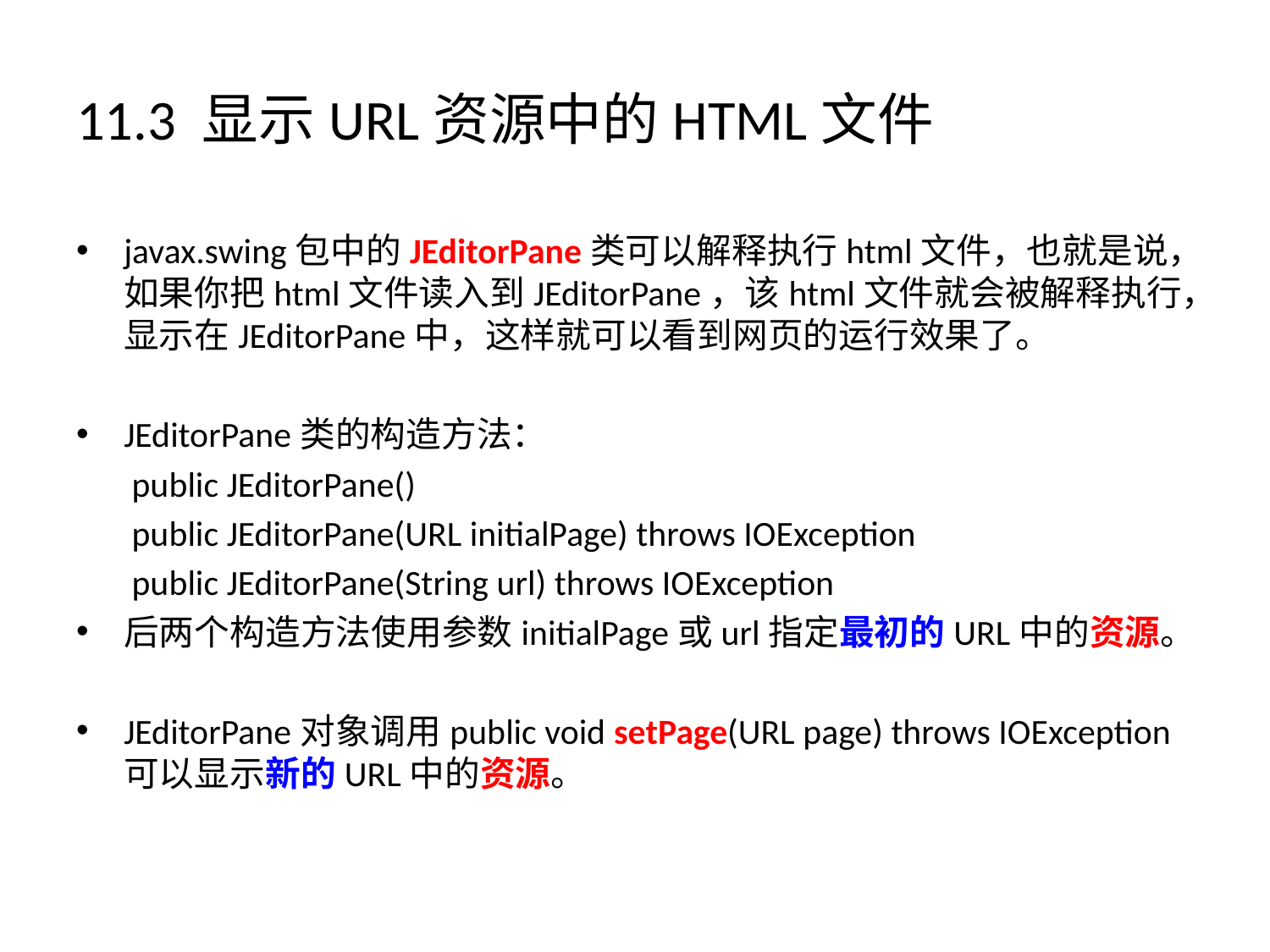

# 11.3 显示URL资源中的HTML文件
javax.swing包中的JEditorPane类可以解释执行html文件，也就是说，如果你把html文件读入到JEditorPane，该html文件就会被解释执行，显示在JEditorPane中，这样就可以看到网页的运行效果了。

JEditorPane类的构造方法：
public JEditorPane()
public JEditorPane(URL initialPage) throws IOException
public JEditorPane(String url) throws IOException
后两个构造方法使用参数initialPage或url指定最初的URL中的资源。

JEditorPane对象调用public void setPage(URL page) throws IOException可以显示新的URL中的资源。